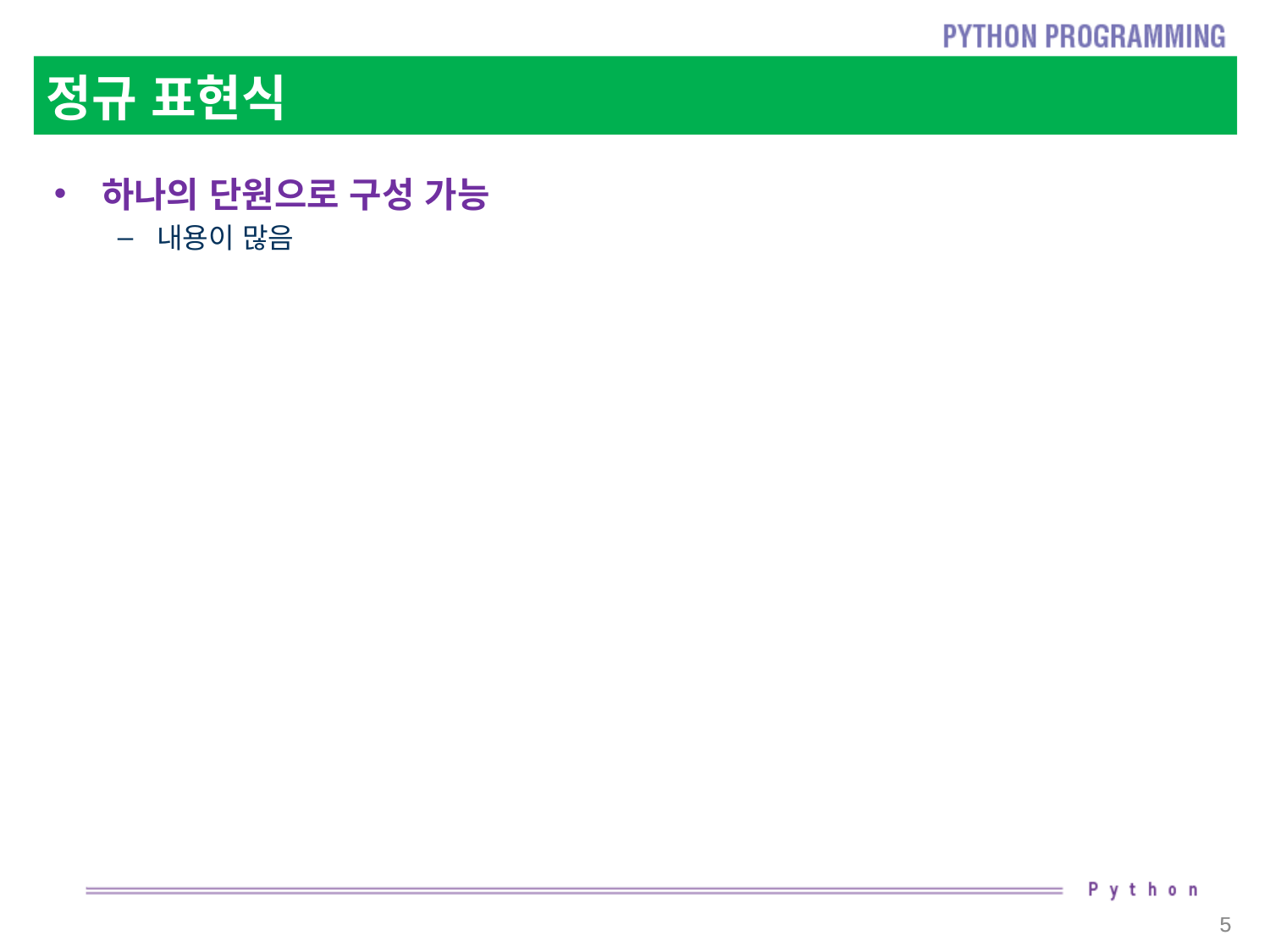

# 정규 표현식
하나의 단원으로 구성 가능
내용이 많음
5